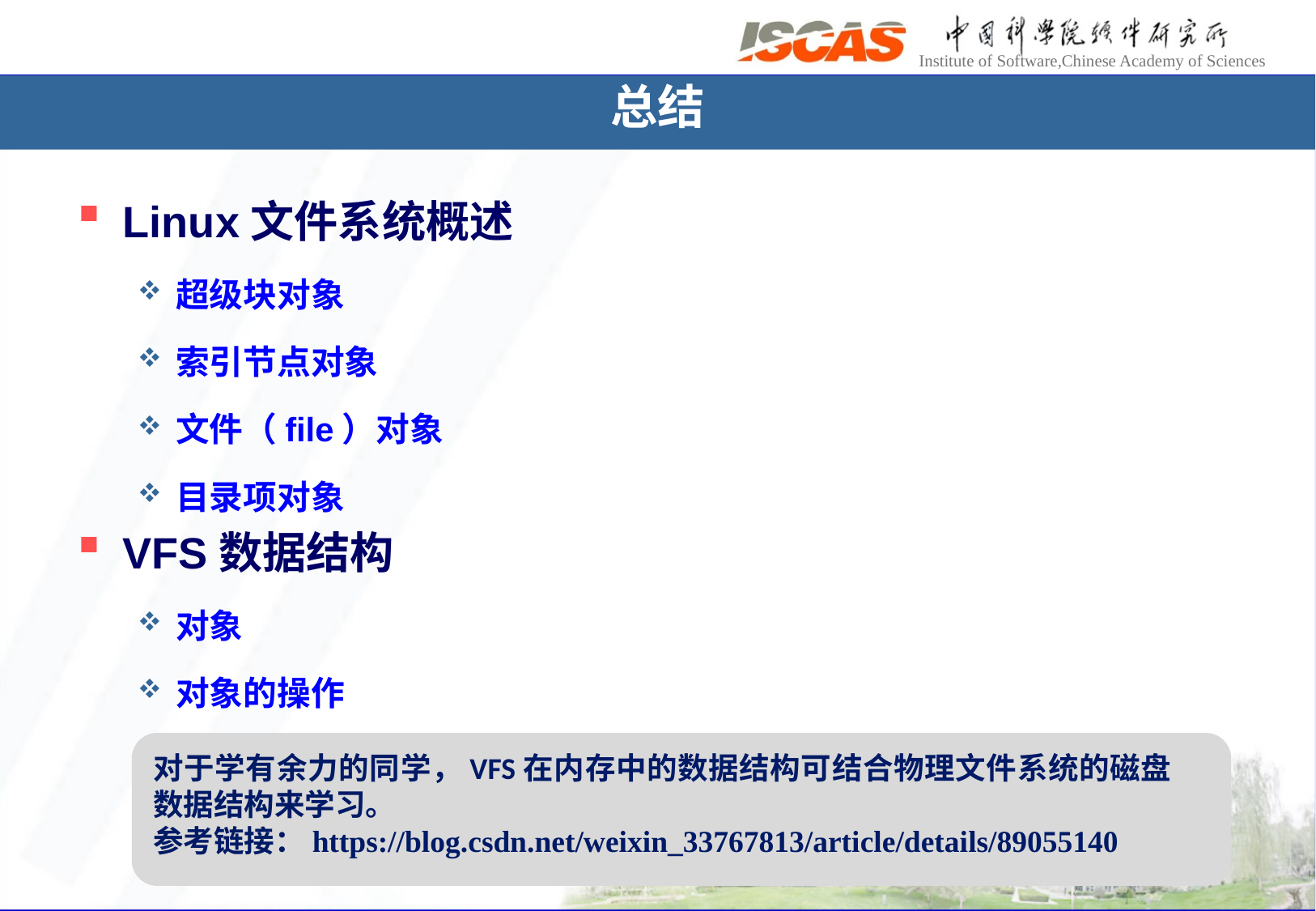

# 总结
Linux文件系统概述
超级块对象
索引节点对象
文件（file）对象
目录项对象
VFS数据结构
对象
对象的操作

对于学有余力的同学，VFS在内存中的数据结构可结合物理文件系统的磁盘数据结构来学习。
参考链接：https://blog.csdn.net/weixin_33767813/article/details/89055140